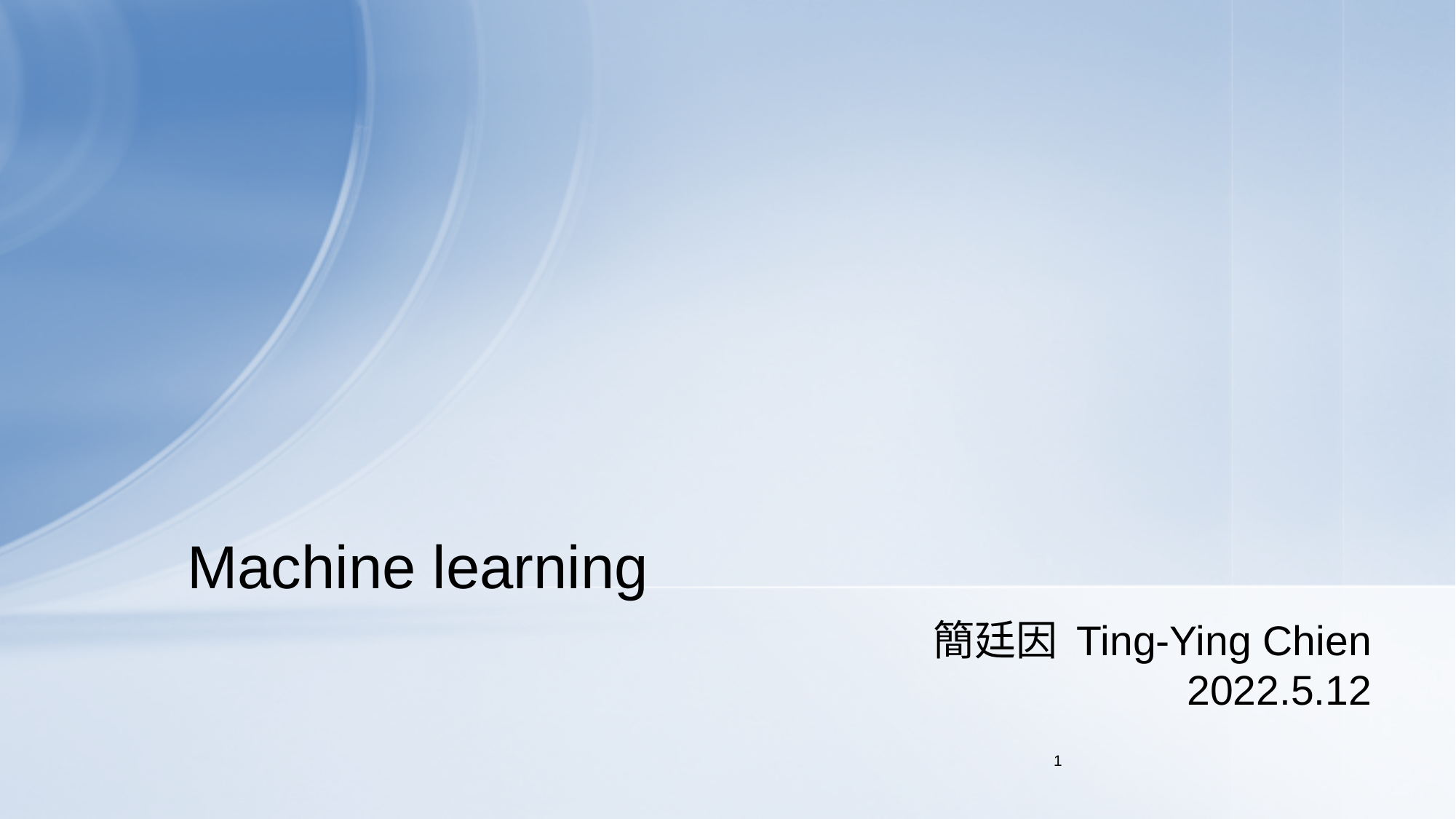

# Machine learning
 簡廷因 Ting-Ying Chien
2022.5.12
1